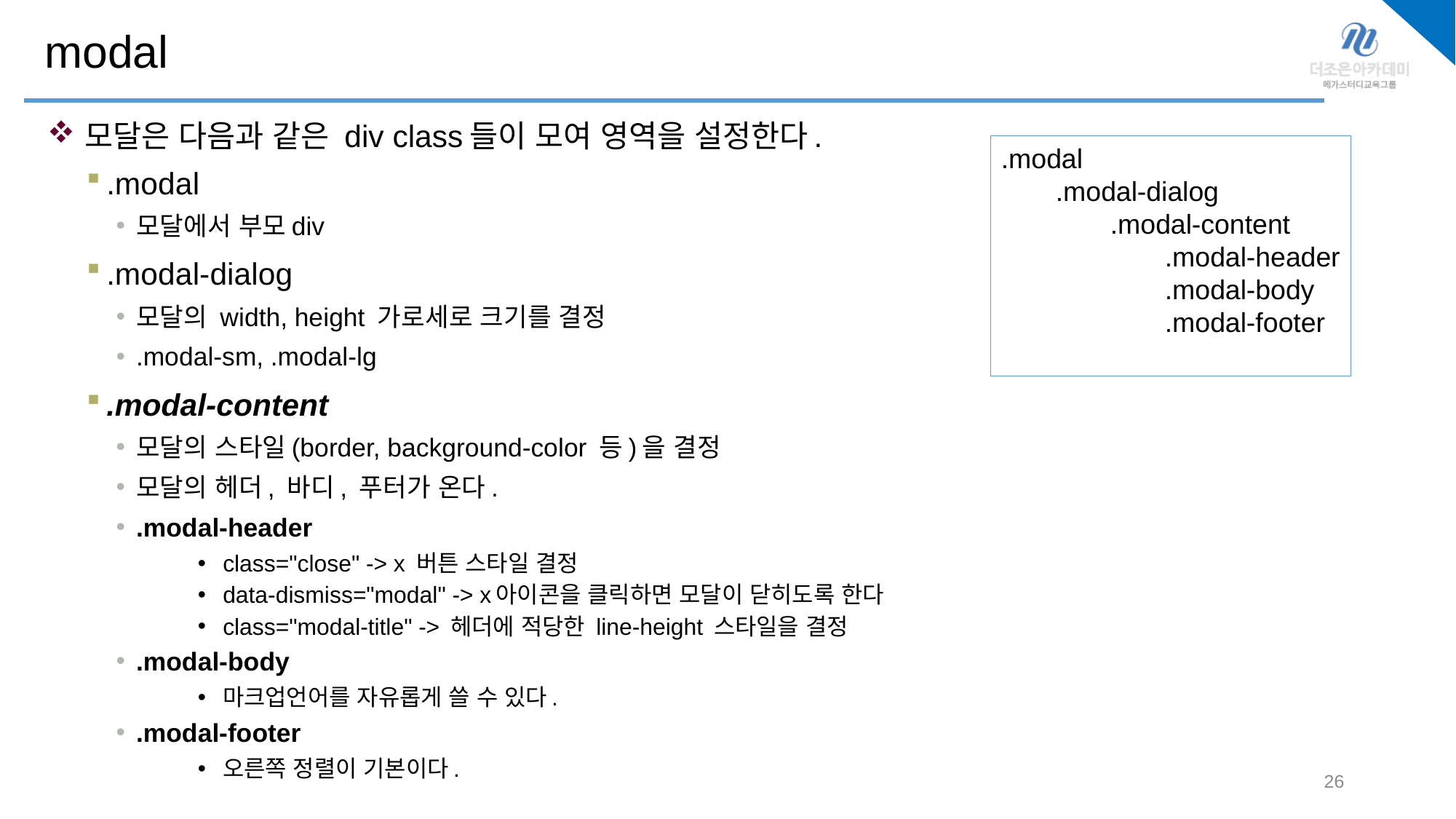

# modal
모달은 다음과 같은 div class들이 모여 영역을 설정한다.
.modal
모달에서 부모div
.modal-dialog
모달의 width, height 가로세로 크기를 결정
.modal-sm, .modal-lg
.modal-content
모달의 스타일(border, background-color 등)을 결정
모달의 헤더, 바디, 푸터가 온다.
.modal-header
class="close" -> x 버튼 스타일 결정
data-dismiss="modal" -> x아이콘을 클릭하면 모달이 닫히도록 한다
class="modal-title" -> 헤더에 적당한 line-height 스타일을 결정
.modal-body
마크업언어를 자유롭게 쓸 수 있다.
.modal-footer
오른쪽 정렬이 기본이다.

.modal
.modal-dialog
.modal-content
.modal-header
.modal-body
.modal-footer

26